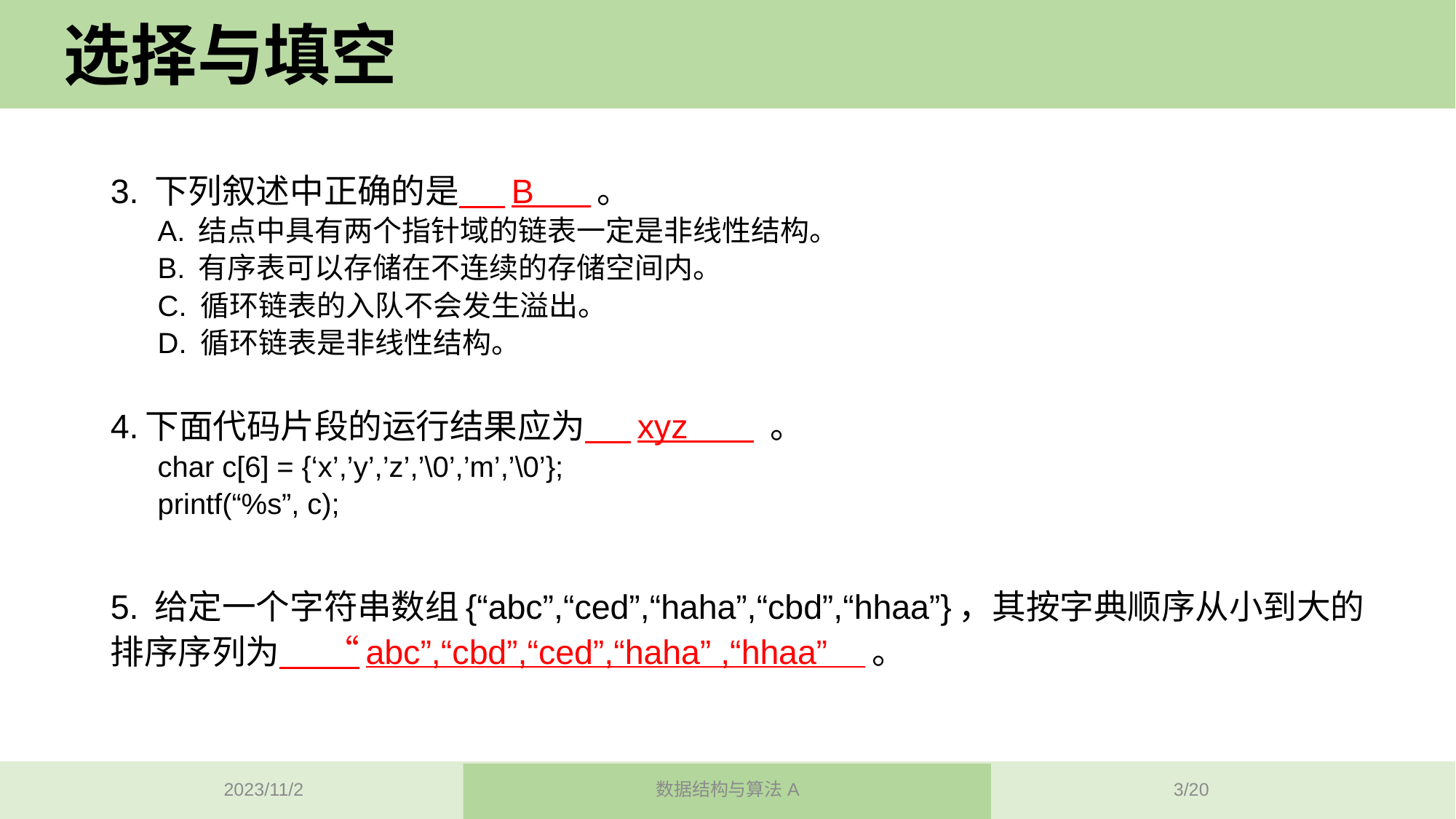

# 选择与填空
3. 下列叙述中正确的是      B      。
A. 结点中具有两个指针域的链表一定是非线性结构。
B. 有序表可以存储在不连续的存储空间内。
C. 循环链表的入队不会发生溢出。
D. 循环链表是非线性结构。

4.下面代码片段的运行结果应为      xyz        。
char c[6] = {‘x’,’y’,’z’,’\0’,’m’,’\0’};
printf(“%s”, c);

5. 给定一个字符串数组{“abc”,“ced”,“haha”,“cbd”,“hhaa”}，其按字典顺序从小到大的排序序列为      “abc”,“cbd”,“ced”,“haha” ,“hhaa”    。
2023/11/2
数据结构与算法A
3/20